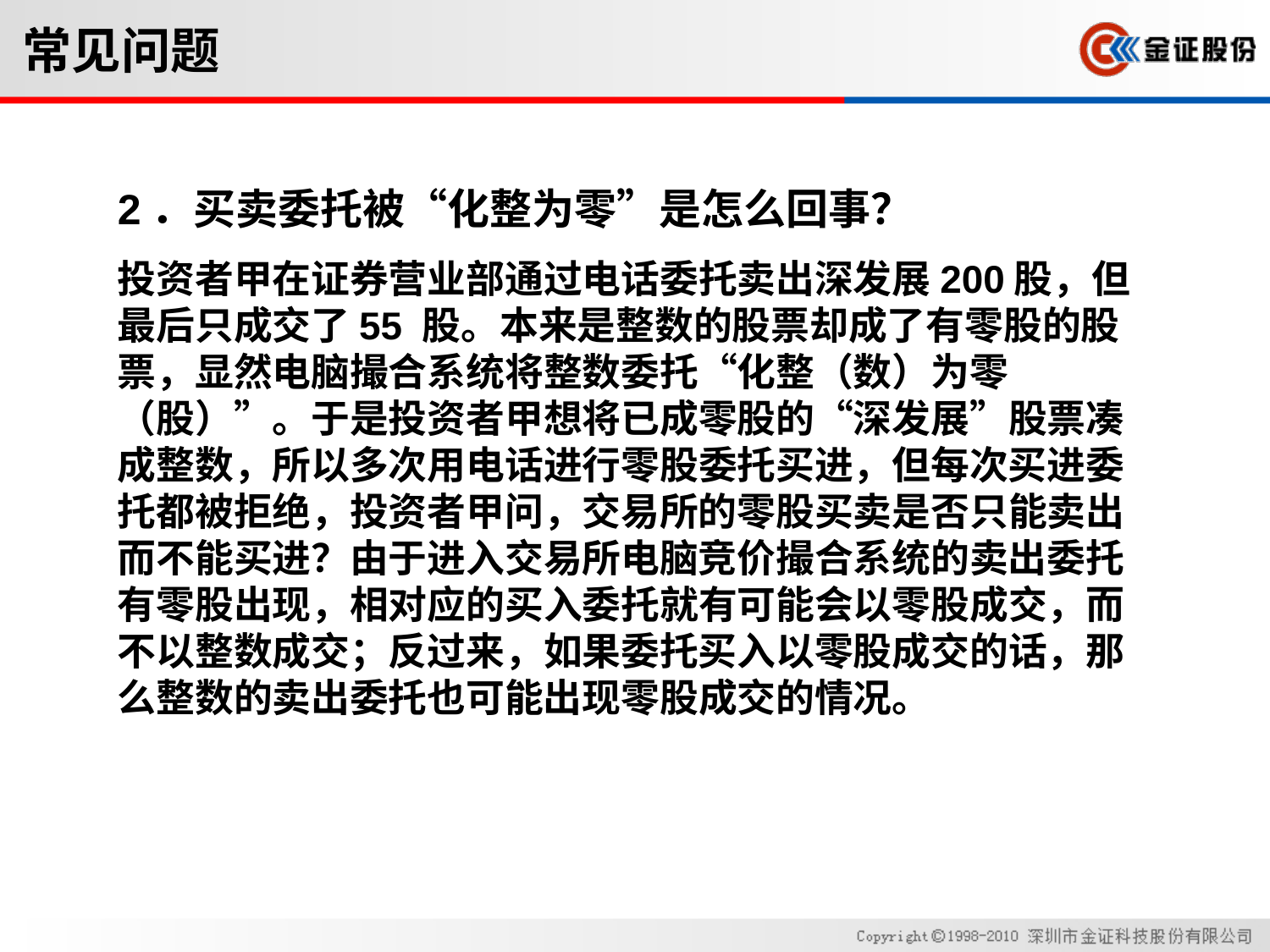

# 常见问题
2．买卖委托被“化整为零”是怎么回事？
投资者甲在证券营业部通过电话委托卖出深发展200股，但最后只成交了55 股。本来是整数的股票却成了有零股的股票，显然电脑撮合系统将整数委托“化整（数）为零（股）”。于是投资者甲想将已成零股的“深发展”股票凑成整数，所以多次用电话进行零股委托买进，但每次买进委托都被拒绝，投资者甲问，交易所的零股买卖是否只能卖出而不能买进？由于进入交易所电脑竞价撮合系统的卖出委托有零股出现，相对应的买入委托就有可能会以零股成交，而不以整数成交；反过来，如果委托买入以零股成交的话，那么整数的卖出委托也可能出现零股成交的情况。